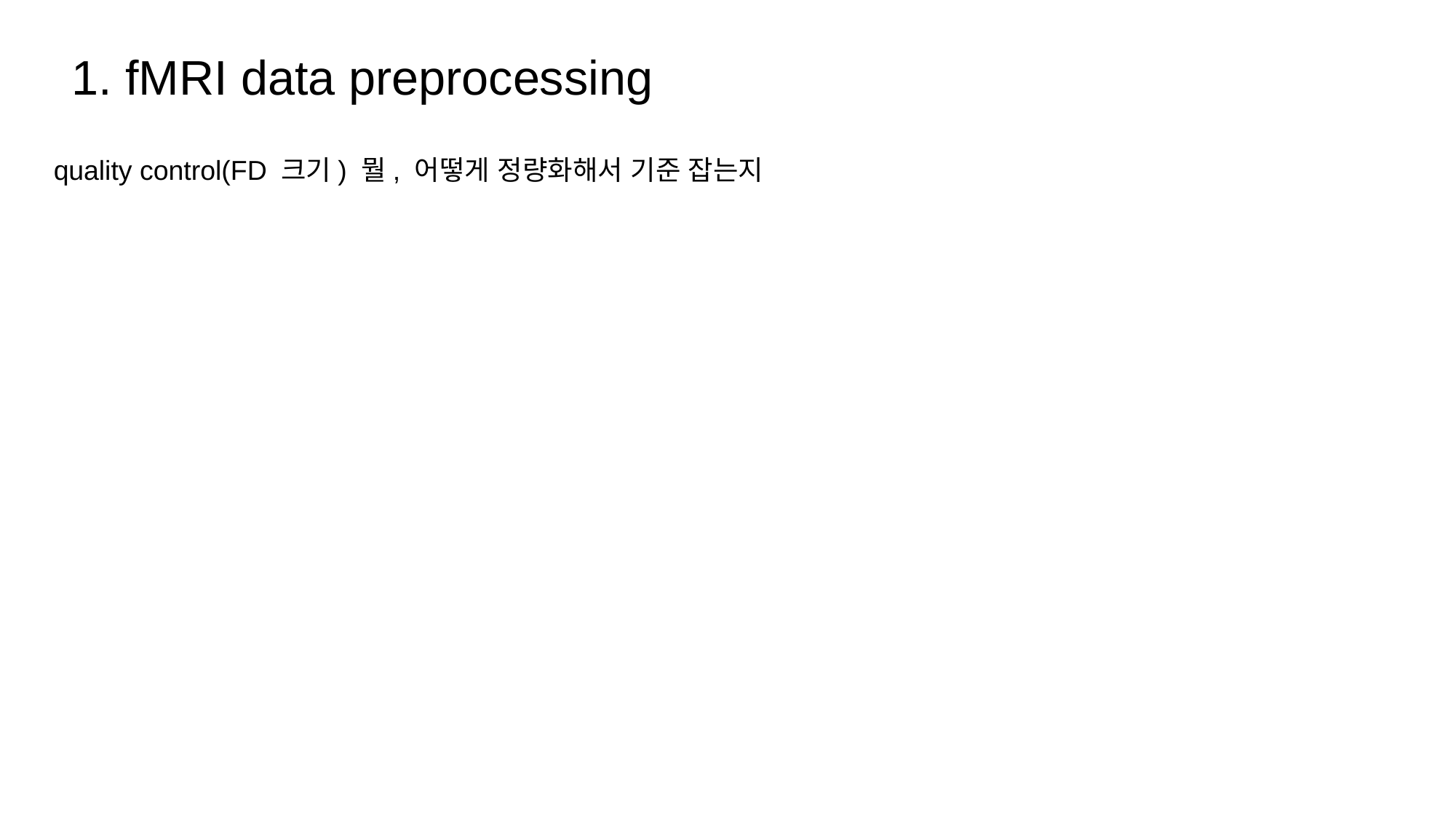

# 1. fMRI data preprocessing
quality control(FD 크기) 뭘, 어떻게 정량화해서 기준 잡는지